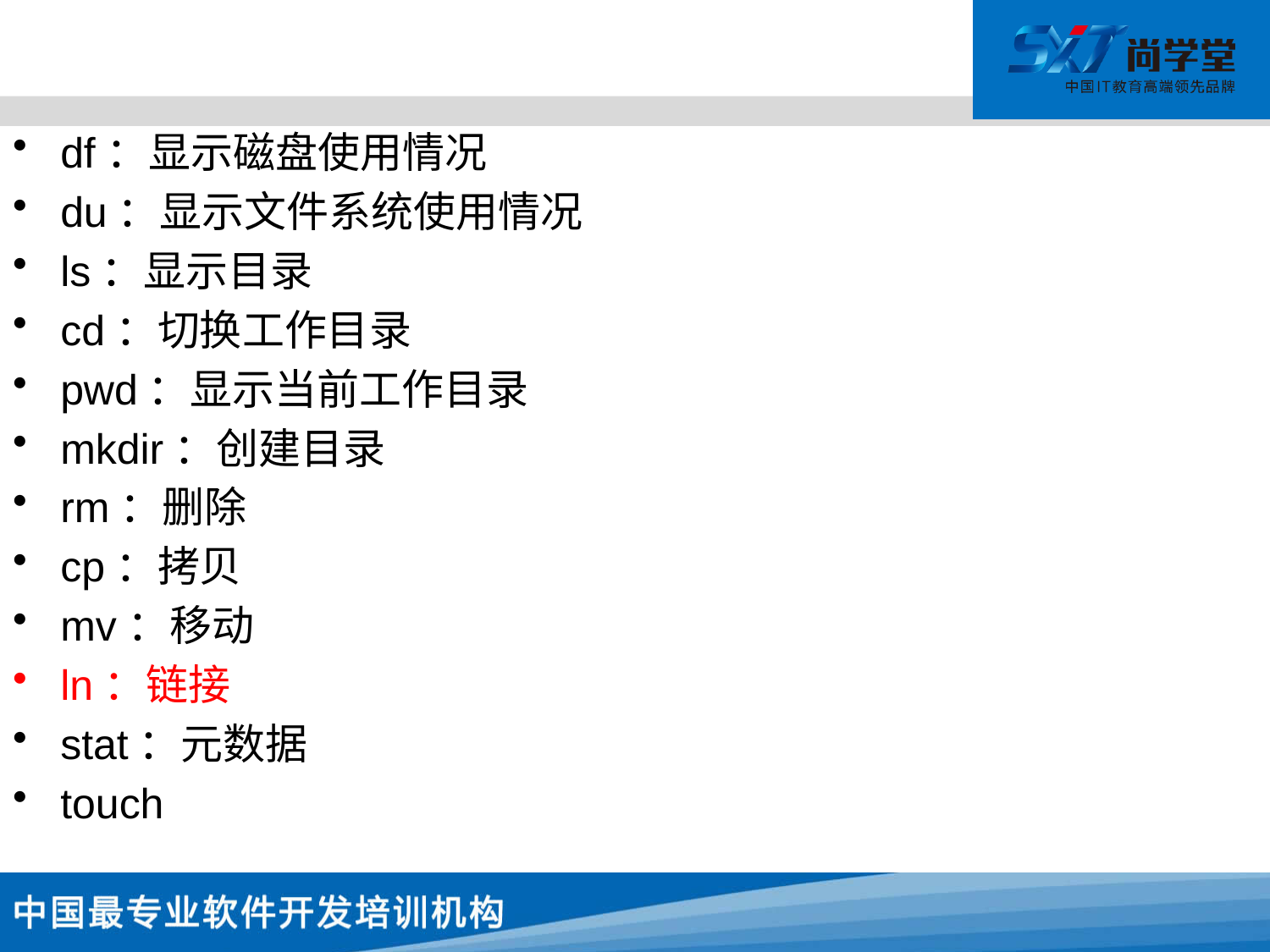

#
df：显示磁盘使用情况
du：显示文件系统使用情况
ls：显示目录
cd：切换工作目录
pwd：显示当前工作目录
mkdir：创建目录
rm：删除
cp：拷贝
mv：移动
ln：链接
stat：元数据
touch